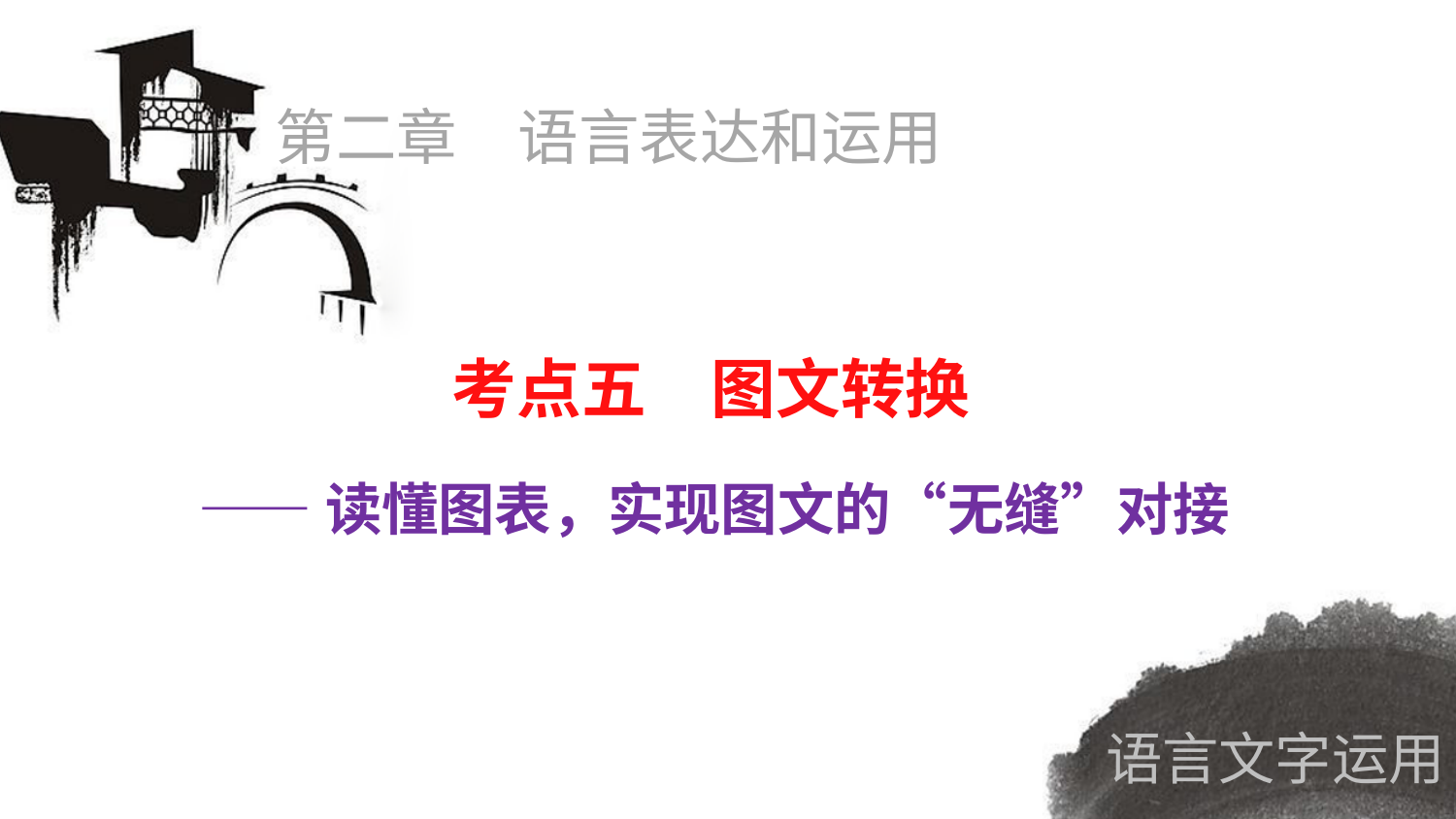

第二章　语言表达和运用
考点五　图文转换
——读懂图表，实现图文的“无缝”对接
语言文字运用